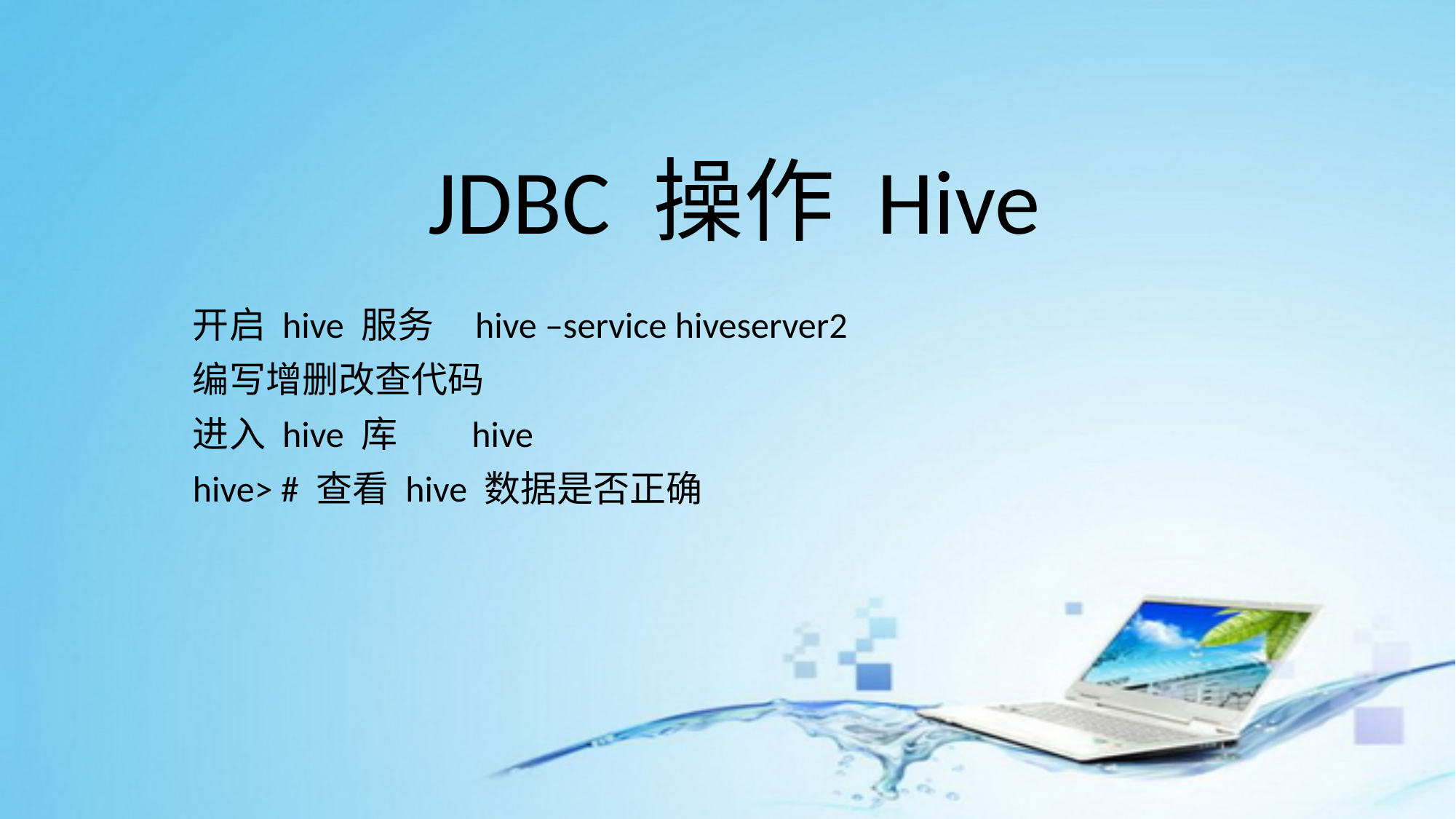

# JDBC 操作 Hive
开启 hive 服务    hive –service hiveserver2
编写增删改查代码
进入 hive 库        hive
hive> # 查看 hive 数据是否正确